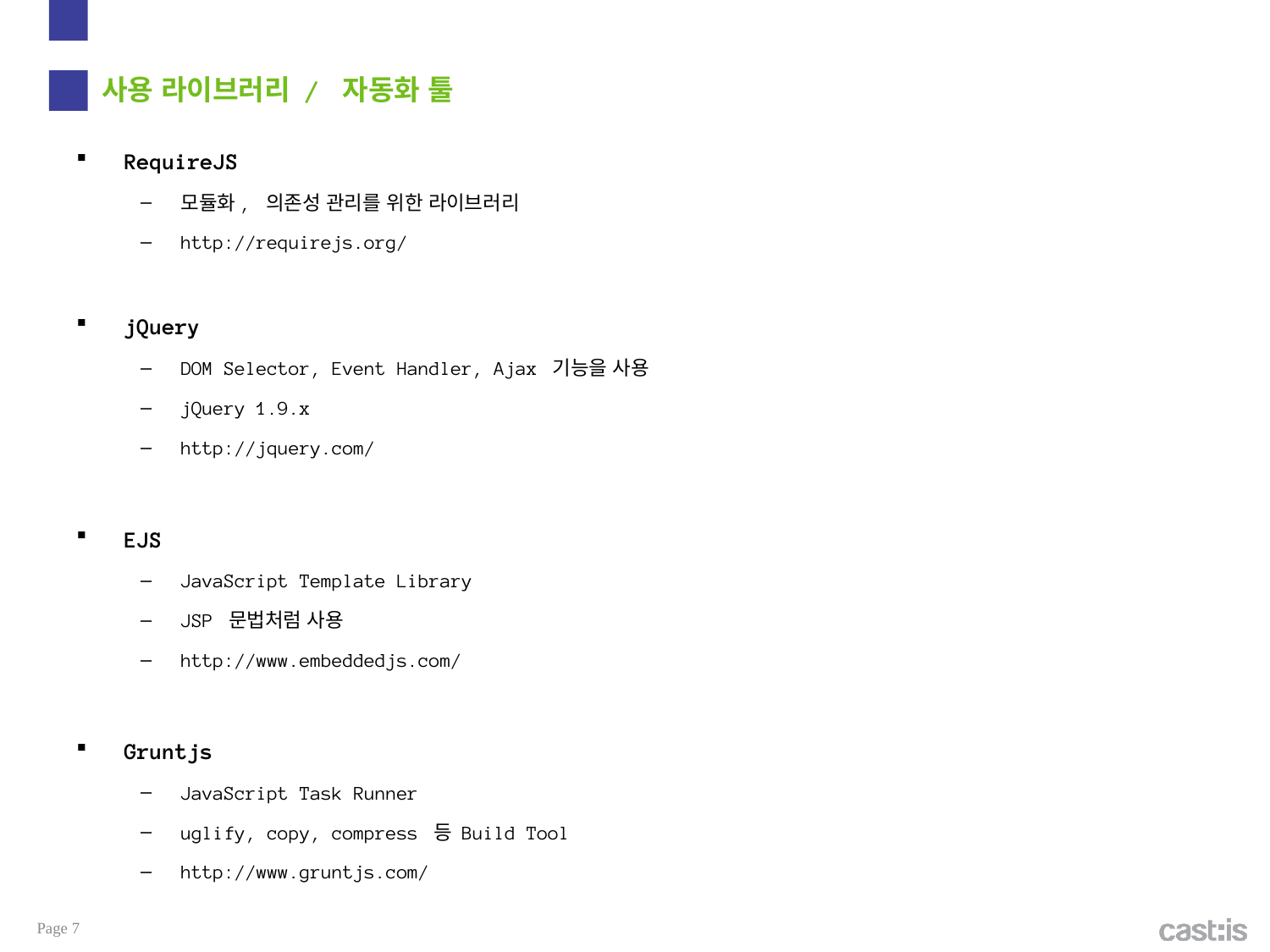

# 사용 라이브러리 / 자동화 툴
RequireJS
모듈화, 의존성 관리를 위한 라이브러리
http://requirejs.org/

jQuery
DOM Selector, Event Handler, Ajax 기능을 사용
jQuery 1.9.x
http://jquery.com/

EJS
JavaScript Template Library
JSP 문법처럼 사용
http://www.embeddedjs.com/

Gruntjs
JavaScript Task Runner
uglify, copy, compress 등 Build Tool
http://www.gruntjs.com/

Page 7